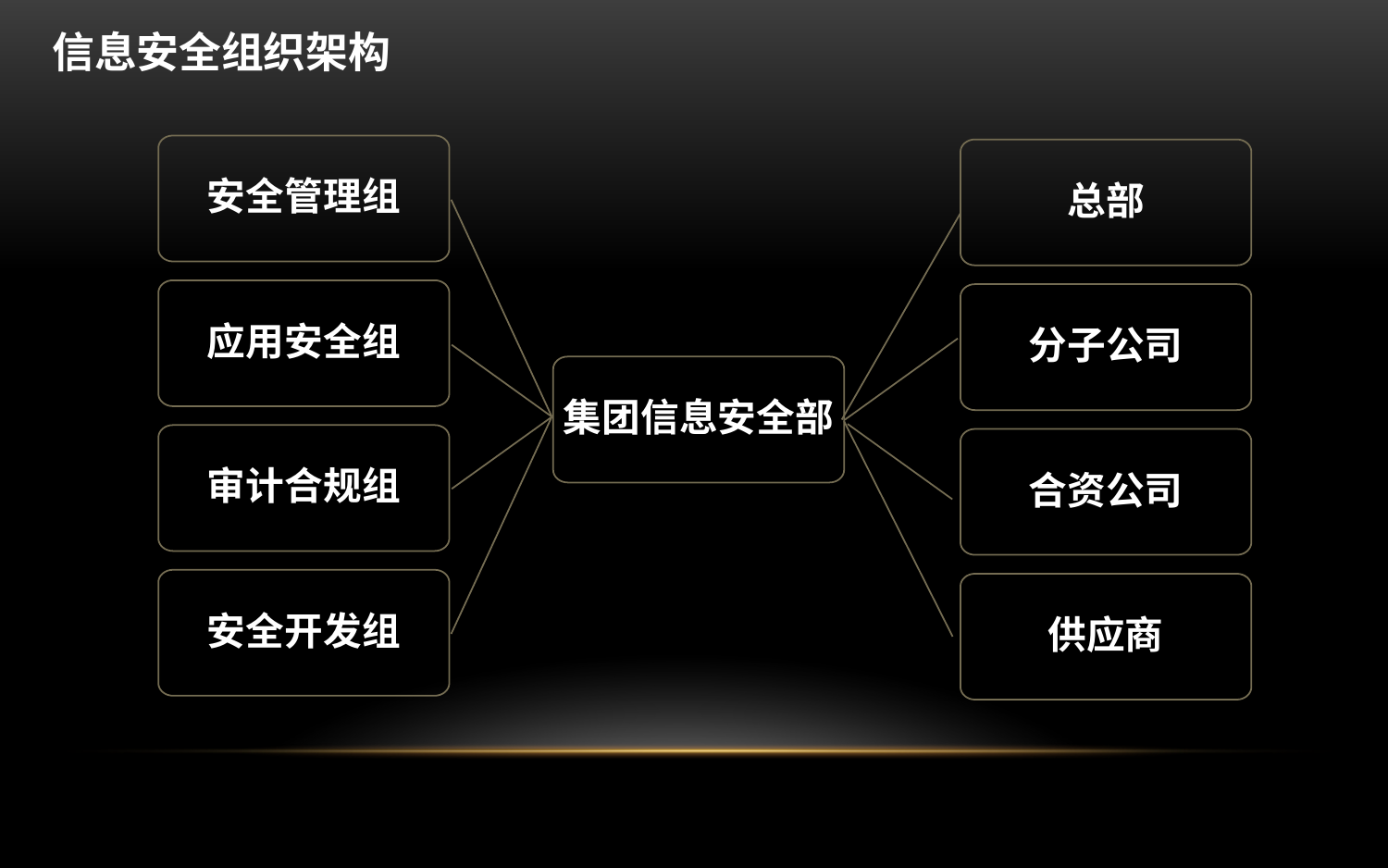

信息安全组织架构

安全管理组
总部

应用安全组
分子公司
集团信息安全部
审计合规组
合资公司
安全开发组
供应商